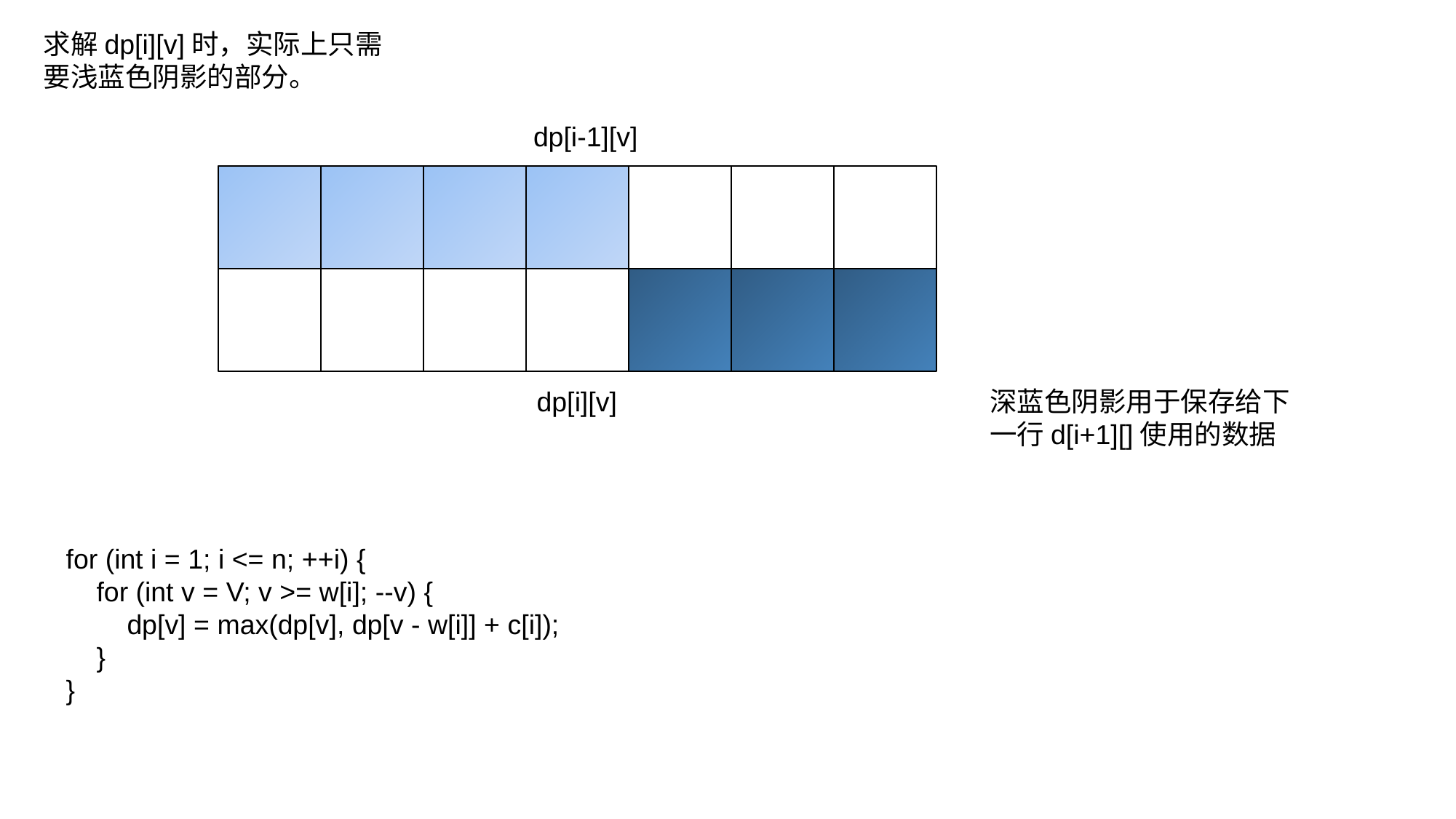

求解dp[i][v]时，实际上只需要浅蓝色阴影的部分。
dp[i-1][v]

dp[i][v]
深蓝色阴影用于保存给下一行d[i+1][]使用的数据
for (int i = 1; i <= n; ++i) {
    for (int v = V; v >= w[i]; --v) {
        dp[v] = max(dp[v], dp[v - w[i]] + c[i]);
    }
}